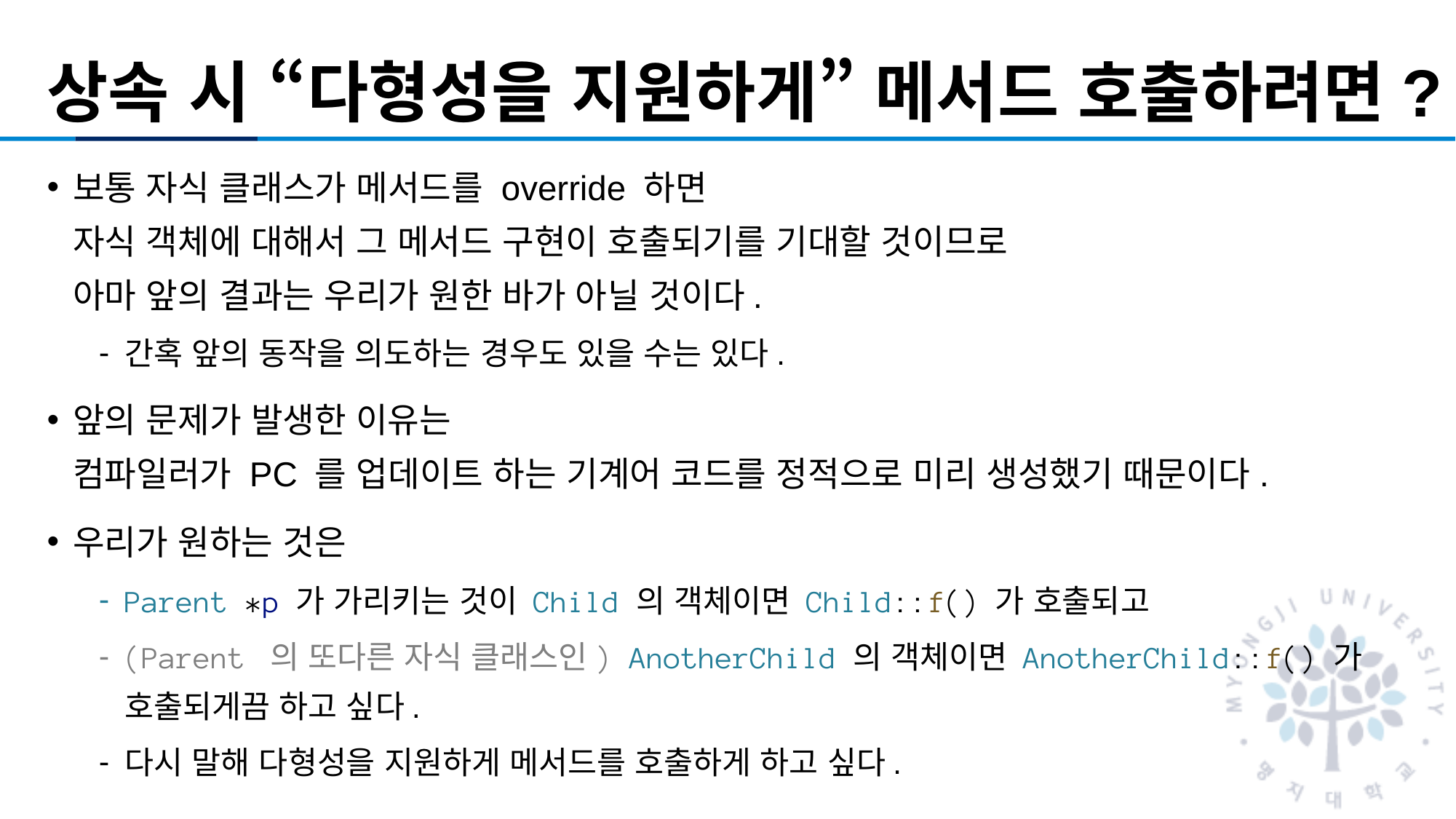

# 상속 시 “다형성을 지원하게” 메서드 호출하려면?
보통 자식 클래스가 메서드를 override 하면
자식 객체에 대해서 그 메서드 구현이 호출되기를 기대할 것이므로
아마 앞의 결과는 우리가 원한 바가 아닐 것이다.
간혹 앞의 동작을 의도하는 경우도 있을 수는 있다.
앞의 문제가 발생한 이유는
컴파일러가 PC 를 업데이트 하는 기계어 코드를 정적으로 미리 생성했기 때문이다.
우리가 원하는 것은
Parent *p 가 가리키는 것이 Child 의 객체이면 Child::f() 가 호출되고
(Parent 의 또다른 자식 클래스인) AnotherChild 의 객체이면 AnotherChild::f() 가 호출되게끔 하고 싶다.
다시 말해 다형성을 지원하게 메서드를 호출하게 하고 싶다.